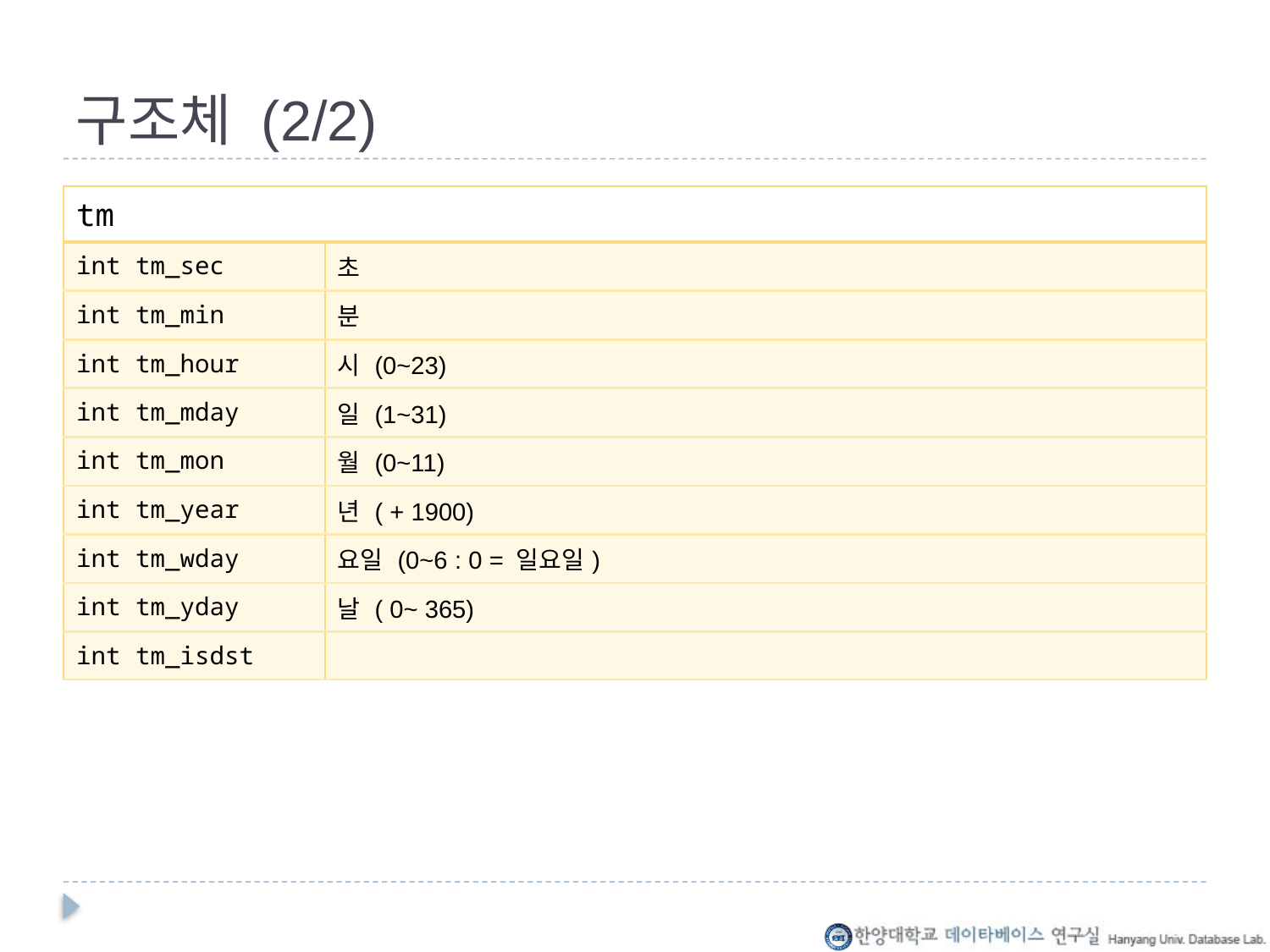

# 구조체 (2/2)
| tm |  |
| --- | --- |
| int tm\_sec | 초 |
| int tm\_min | 분 |
| int tm\_hour | 시 (0~23) |
| int tm\_mday | 일 (1~31) |
| int tm\_mon | 월 (0~11) |
| int tm\_year | 년 ( + 1900) |
| int tm\_wday | 요일 (0~6 : 0 = 일요일) |
| int tm\_yday | 날 ( 0~ 365) |
| int tm\_isdst |  |